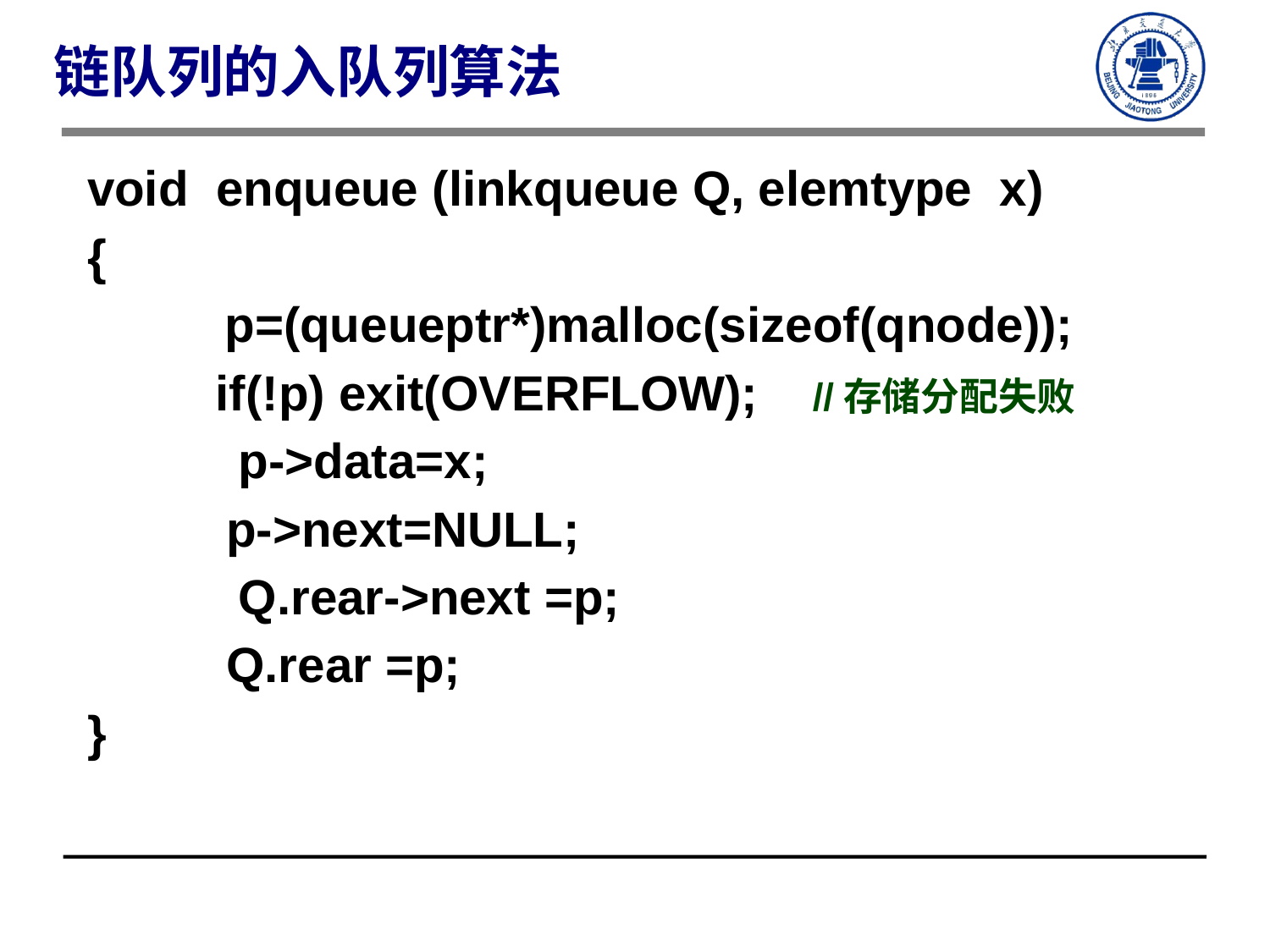

# 链队列的入队列算法
void  enqueue (linkqueue Q, elemtype  x)
{
          p=(queueptr*)malloc(sizeof(qnode));
      if(!p) exit(OVERFLOW);     //存储分配失败
           p->data=x;
       p->next=NULL;
           Q.rear->next =p;
       Q.rear =p;
}